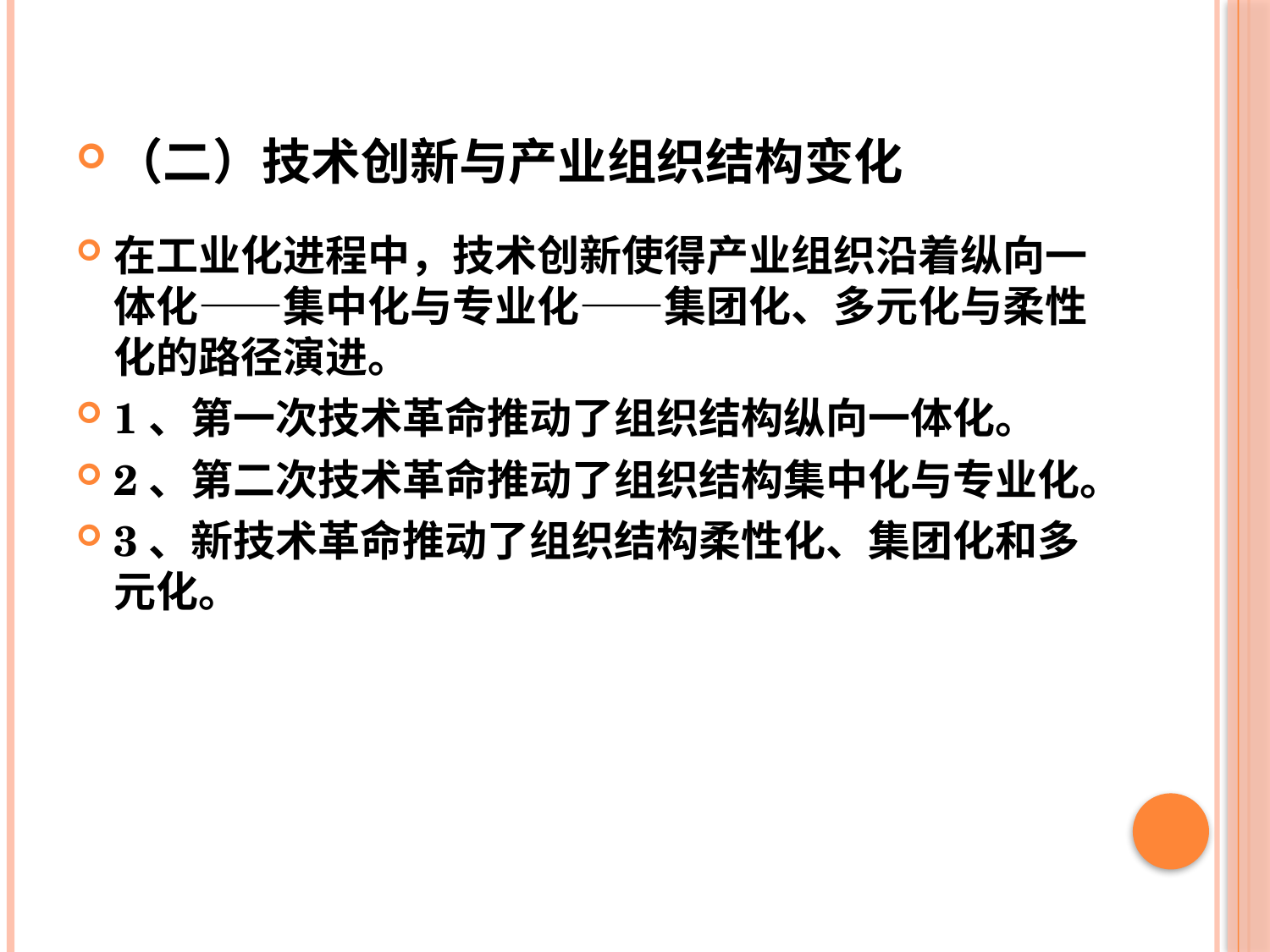

# （二）技术创新与产业组织结构变化
在工业化进程中，技术创新使得产业组织沿着纵向一体化——集中化与专业化——集团化、多元化与柔性化的路径演进。
1、第一次技术革命推动了组织结构纵向一体化。
2、第二次技术革命推动了组织结构集中化与专业化。
3、新技术革命推动了组织结构柔性化、集团化和多元化。